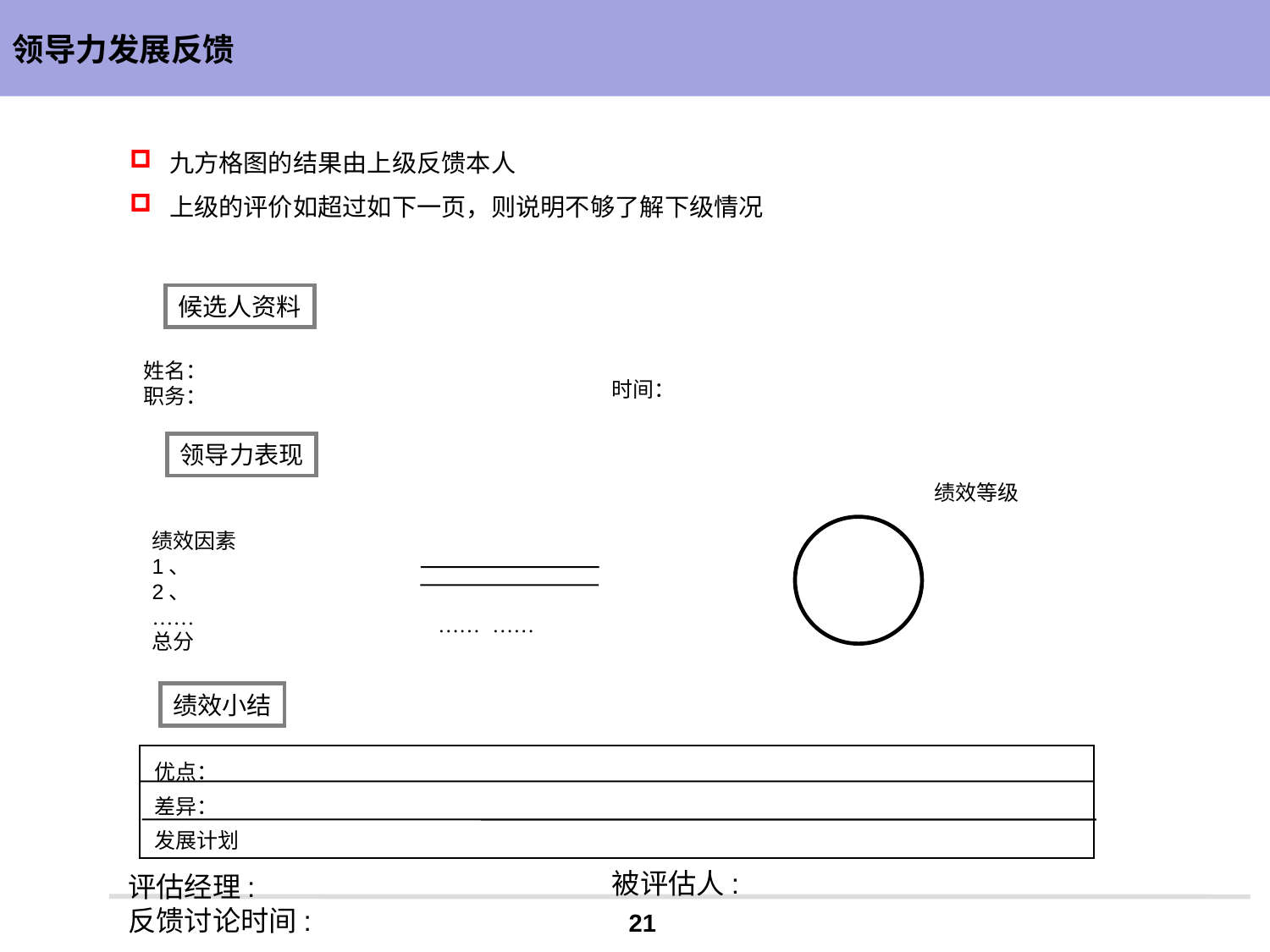

领导力发展反馈
九方格图的结果由上级反馈本人
上级的评价如超过如下一页，则说明不够了解下级情况
候选人资料
姓名：
职务：
时间：
领导力表现
绩效等级

绩效因素
1、
2、
……
总分

……  ……
绩效小结
优点：
差异：
发展计划

被评估人:

评估经理:
反馈讨论时间: